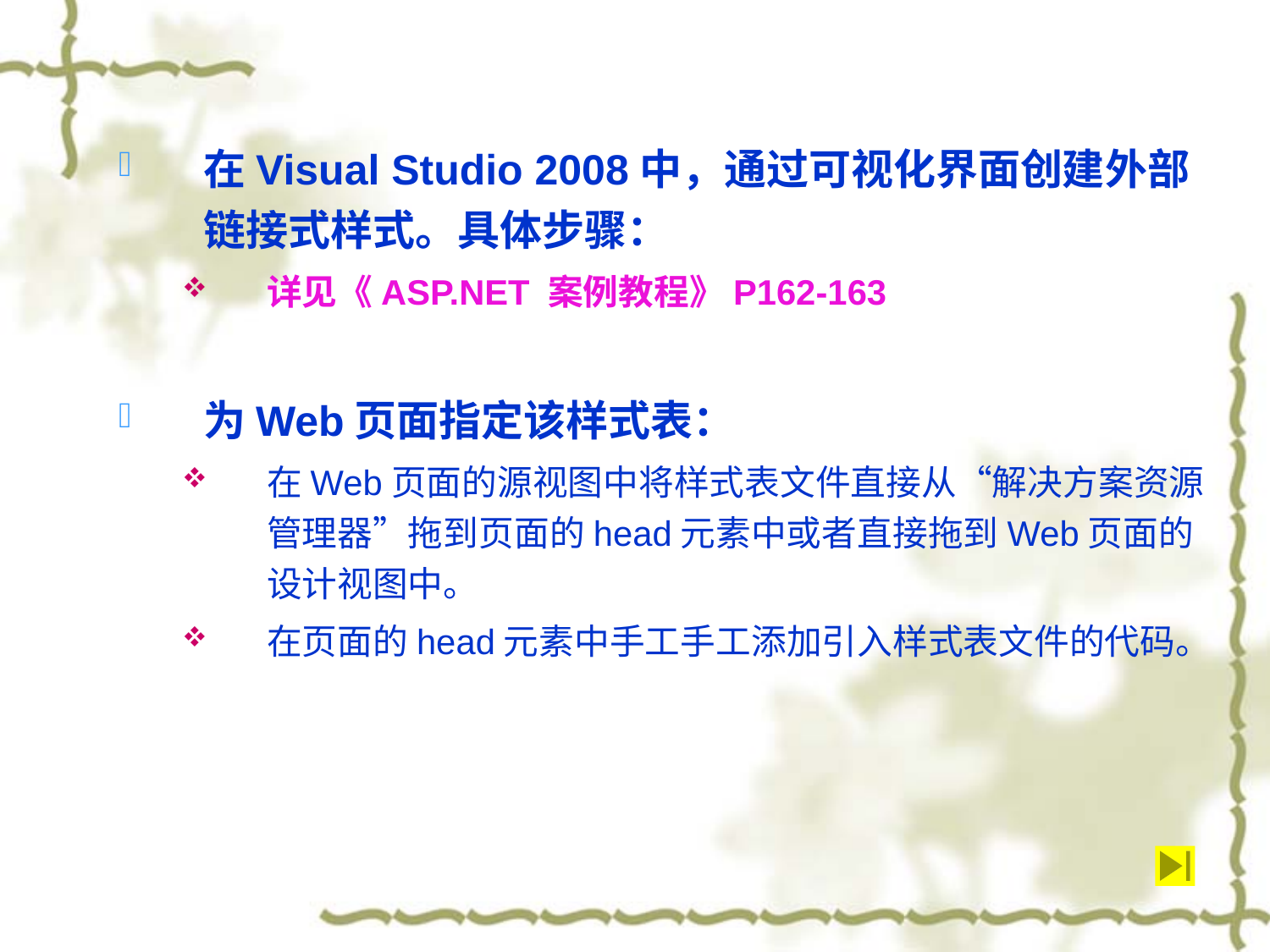

在Visual Studio 2008中，通过可视化界面创建外部链接式样式。具体步骤：
详见《ASP.NET 案例教程》P162-163

为Web页面指定该样式表：
在Web页面的源视图中将样式表文件直接从“解决方案资源管理器”拖到页面的head元素中或者直接拖到Web页面的设计视图中。
在页面的head元素中手工手工添加引入样式表文件的代码。